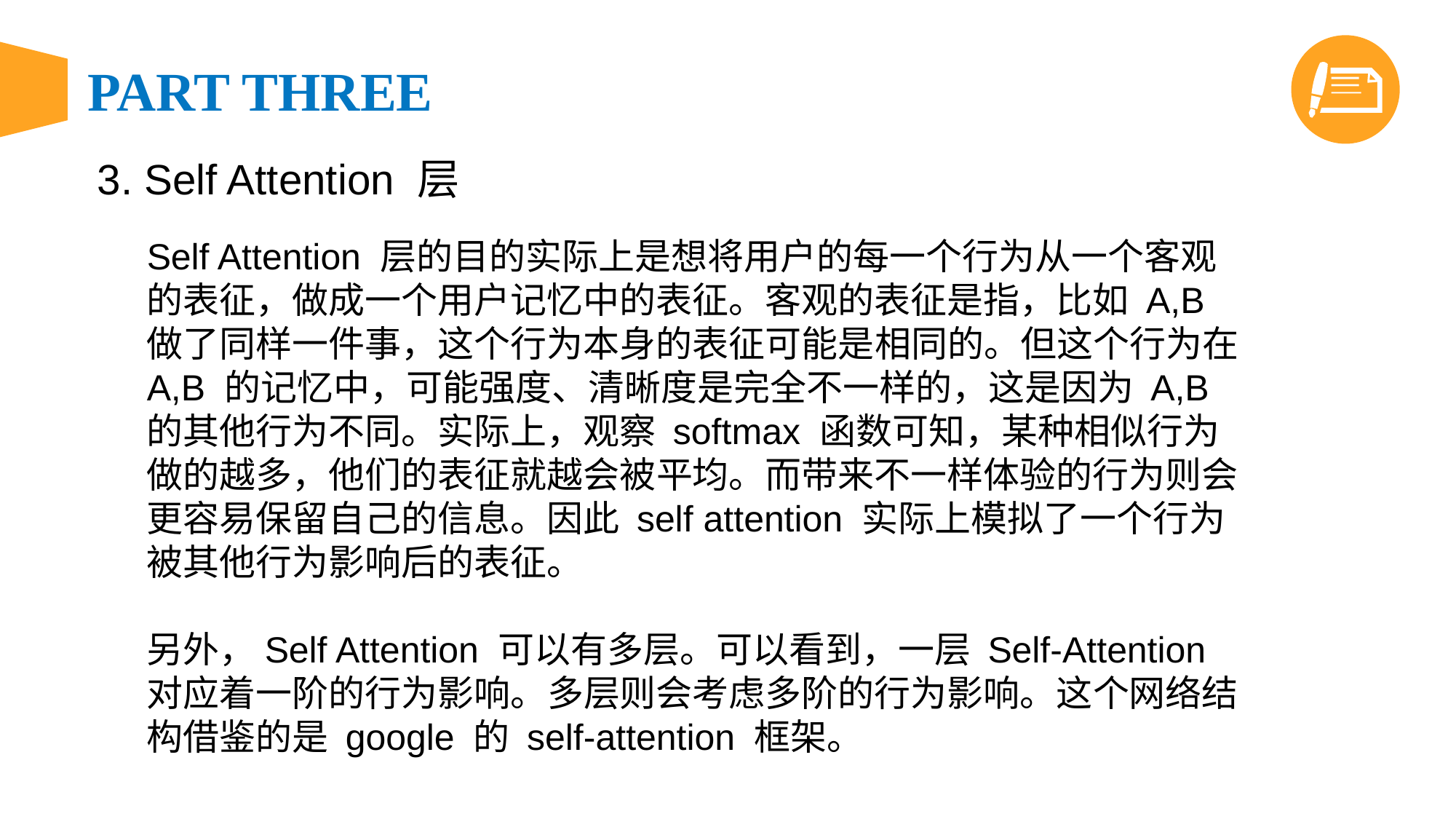

3. Self Attention 层
Self Attention 层的目的实际上是想将用户的每一个行为从一个客观的表征，做成一个用户记忆中的表征。客观的表征是指，比如 A,B 做了同样一件事，这个行为本身的表征可能是相同的。但这个行为在 A,B 的记忆中，可能强度、清晰度是完全不一样的，这是因为 A,B 的其他行为不同。实际上，观察 softmax 函数可知，某种相似行为做的越多，他们的表征就越会被平均。而带来不一样体验的行为则会更容易保留自己的信息。因此 self attention 实际上模拟了一个行为被其他行为影响后的表征。

另外，Self Attention 可以有多层。可以看到，一层 Self-Attention 对应着一阶的行为影响。多层则会考虑多阶的行为影响。这个网络结构借鉴的是 google 的 self-attention 框架。